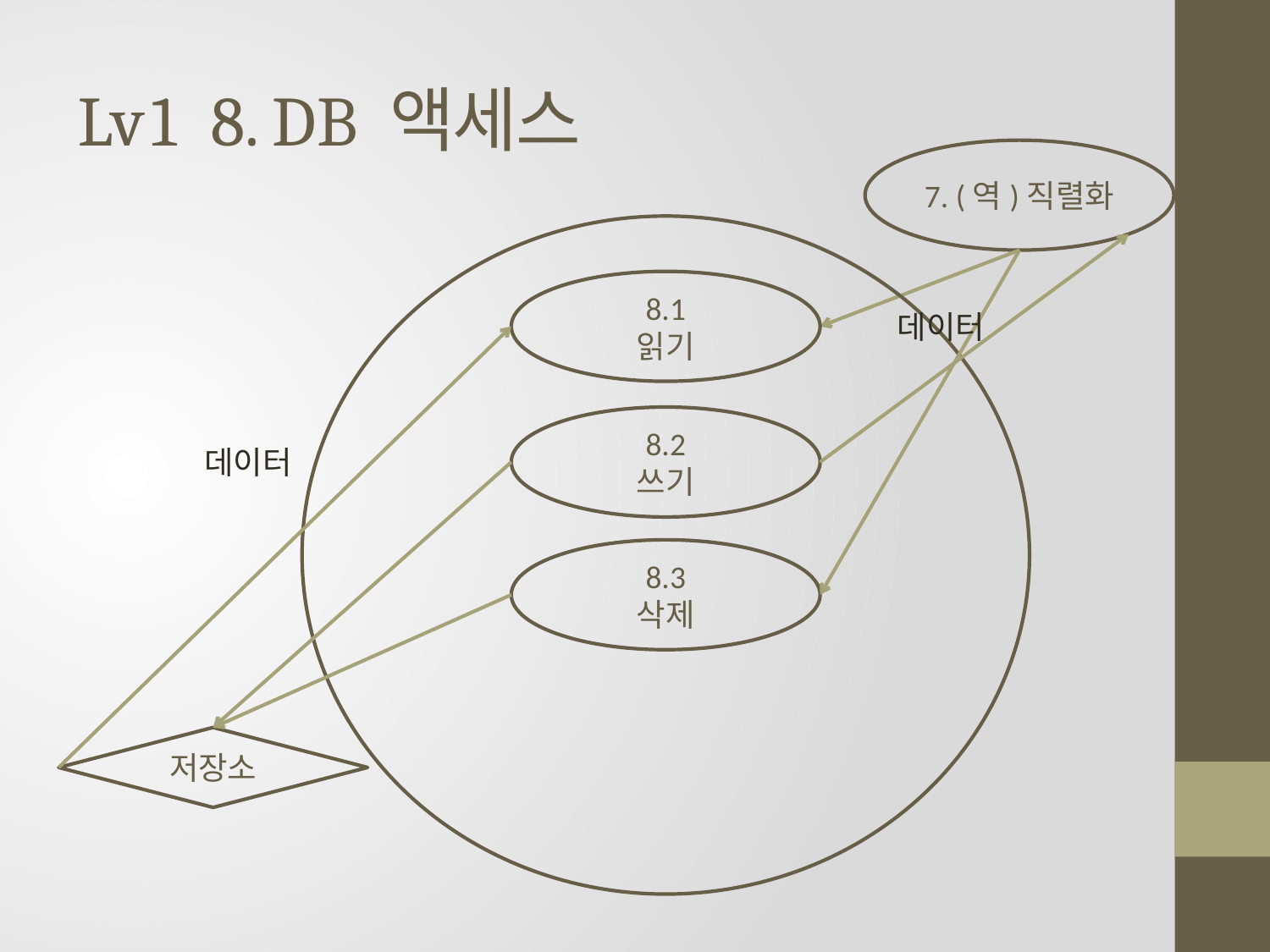

# Lv1  8. DB 액세스
7. (역)직렬화

8.1
읽기
데이터
8.2
쓰기
데이터
8.3
삭제
저장소